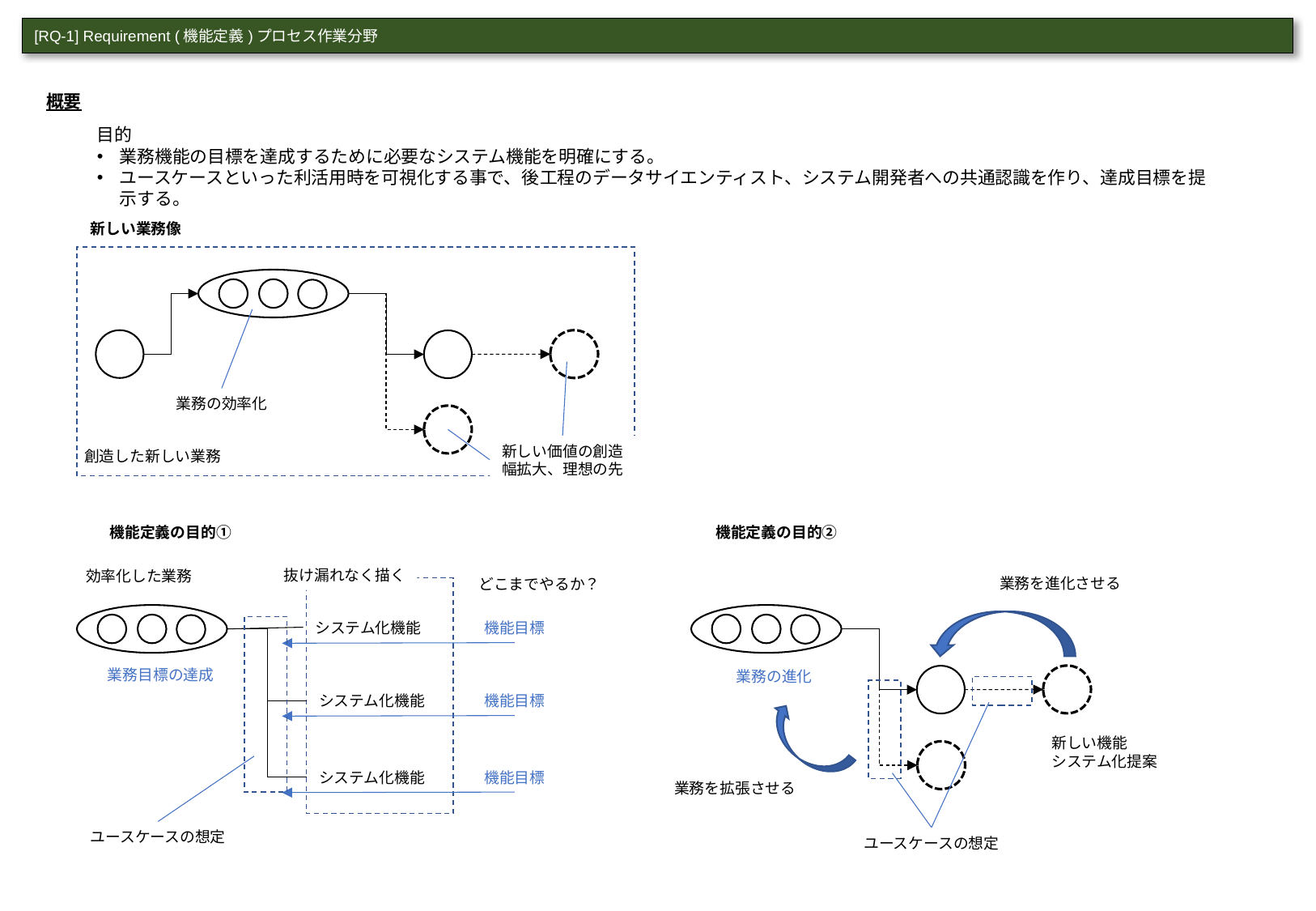

| [RQ-1] Requirement (機能定義)プロセス作業分野 |
| --- |
概要
目的
業務機能の目標を達成するために必要なシステム機能を明確にする。
ユースケースといった利活用時を可視化する事で、後工程のデータサイエンティスト、システム開発者への共通認識を作り、達成目標を提示する。
新しい業務像

業務の効率化

新しい価値の創造
幅拡大、理想の先
創造した新しい業務
機能定義の目的①
機能定義の目的②
抜け漏れなく描く
効率化した業務
業務を進化させる
どこまでやるか？

システム化機能
機能目標

業務目標の達成
業務の進化

システム化機能
機能目標

新しい機能
システム化提案

システム化機能
機能目標
業務を拡張させる
ユースケースの想定
ユースケースの想定